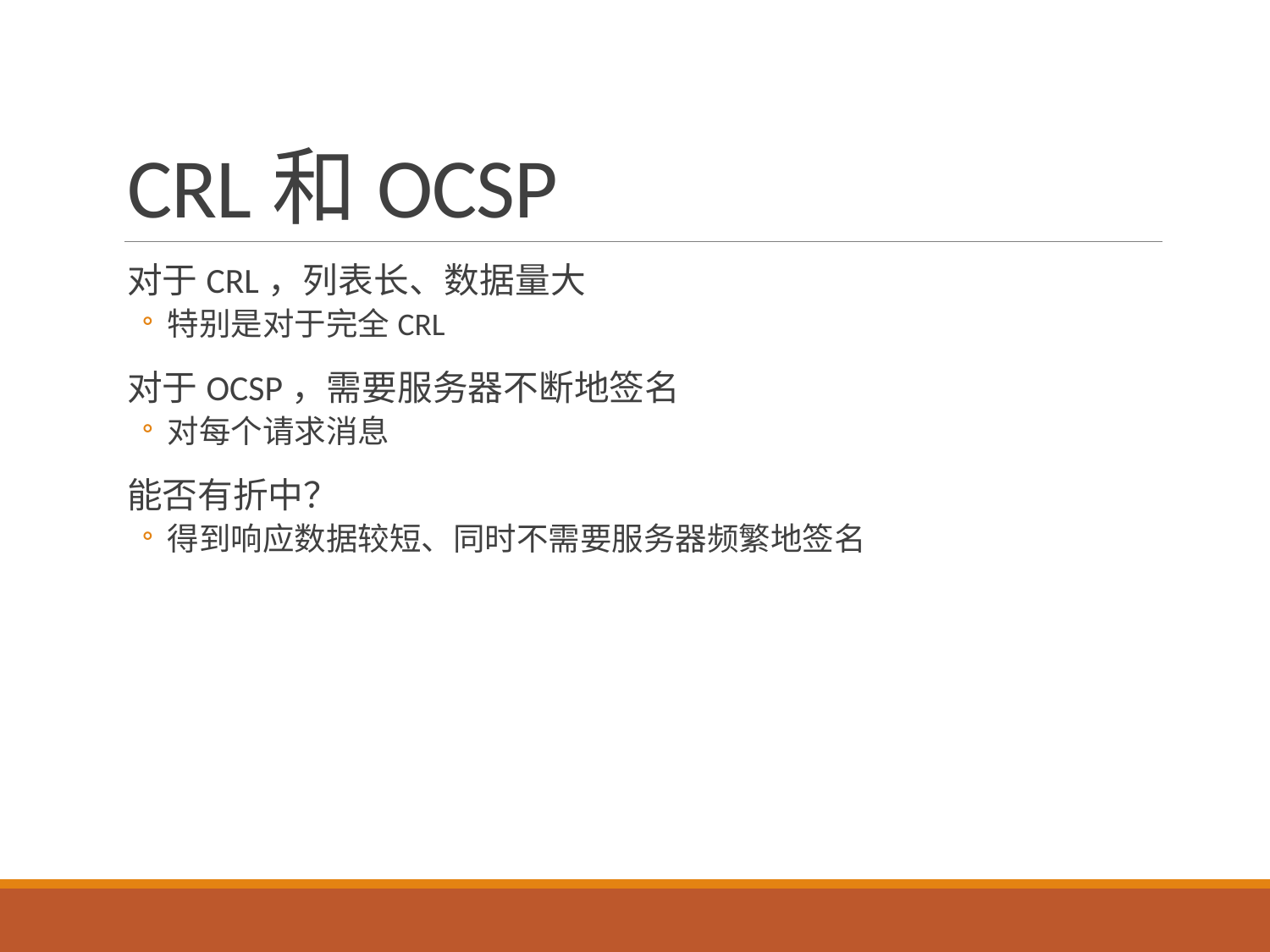

# CRL和OCSP
对于CRL，列表长、数据量大
特别是对于完全CRL
对于OCSP，需要服务器不断地签名
对每个请求消息
能否有折中？
得到响应数据较短、同时不需要服务器频繁地签名
107